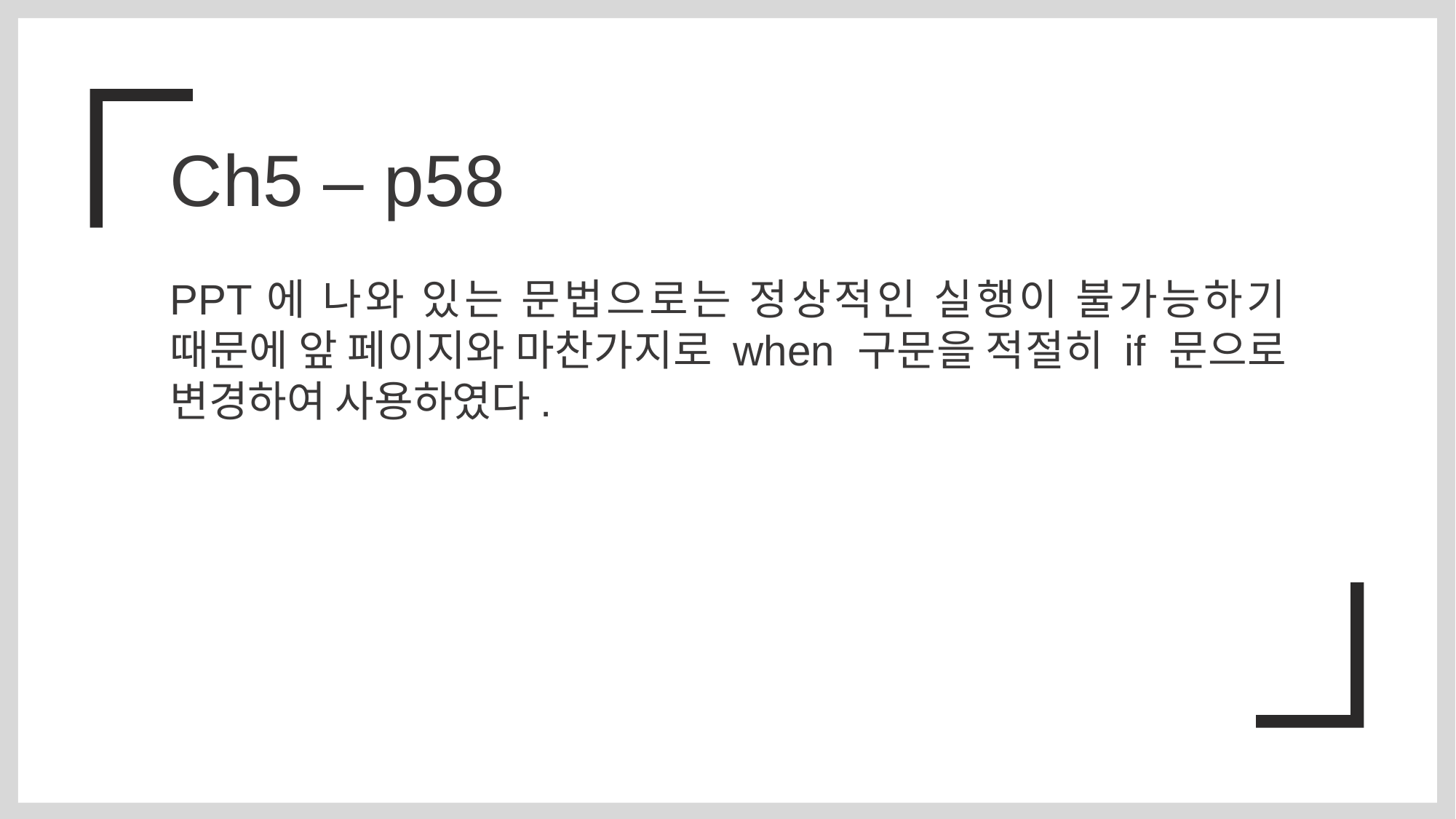

Ch5 – p58
PPT에 나와 있는 문법으로는 정상적인 실행이 불가능하기 때문에 앞 페이지와 마찬가지로 when 구문을 적절히 if 문으로 변경하여 사용하였다.